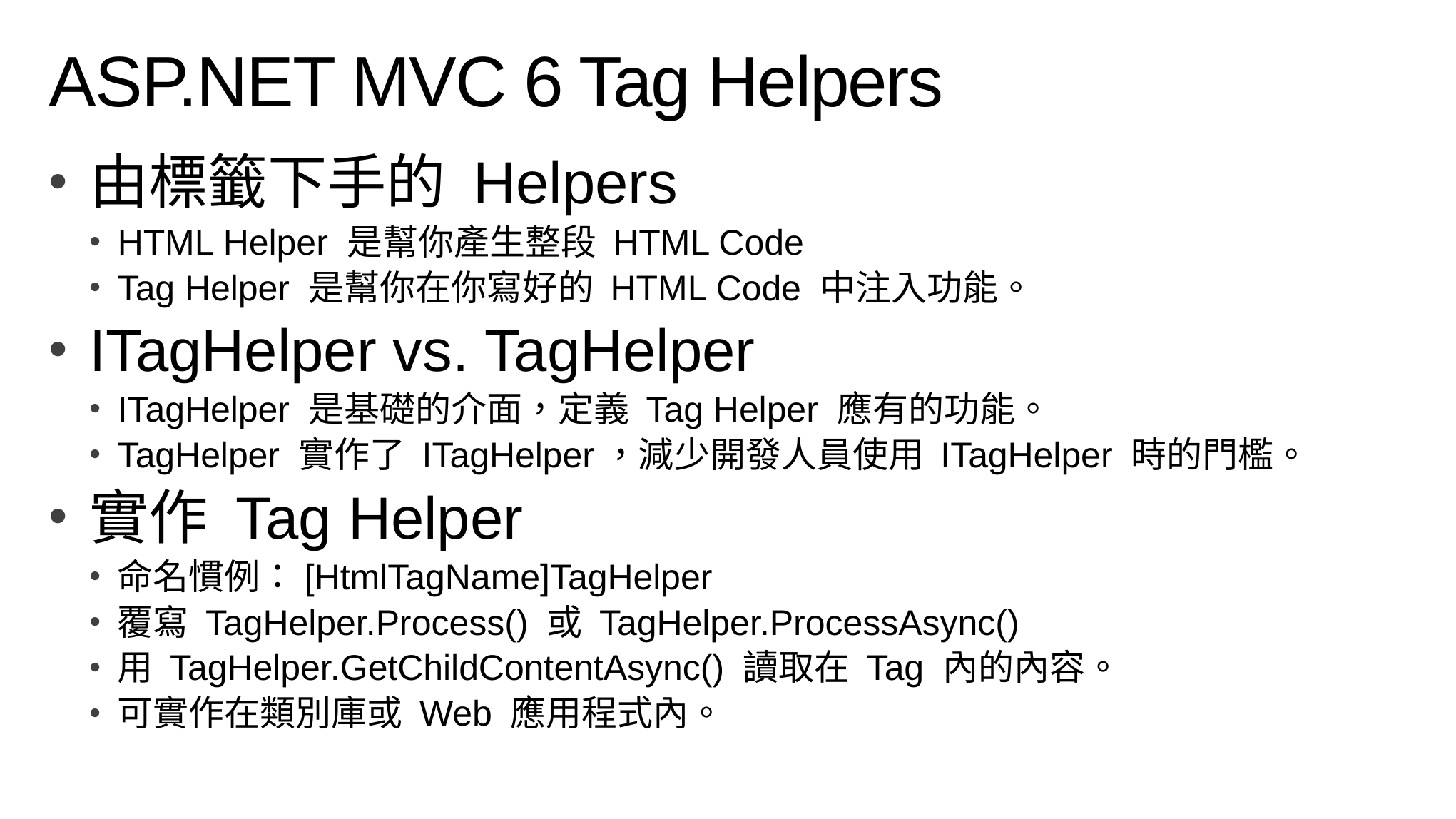

# ASP.NET MVC 6 Tag Helpers
由標籤下手的 Helpers
HTML Helper 是幫你產生整段 HTML Code
Tag Helper 是幫你在你寫好的 HTML Code 中注入功能。
ITagHelper vs. TagHelper
ITagHelper 是基礎的介面，定義 Tag Helper 應有的功能。
TagHelper 實作了 ITagHelper，減少開發人員使用 ITagHelper 時的門檻。
實作 Tag Helper
命名慣例：[HtmlTagName]TagHelper
覆寫 TagHelper.Process() 或 TagHelper.ProcessAsync()
用 TagHelper.GetChildContentAsync() 讀取在 Tag 內的內容。
可實作在類別庫或 Web 應用程式內。